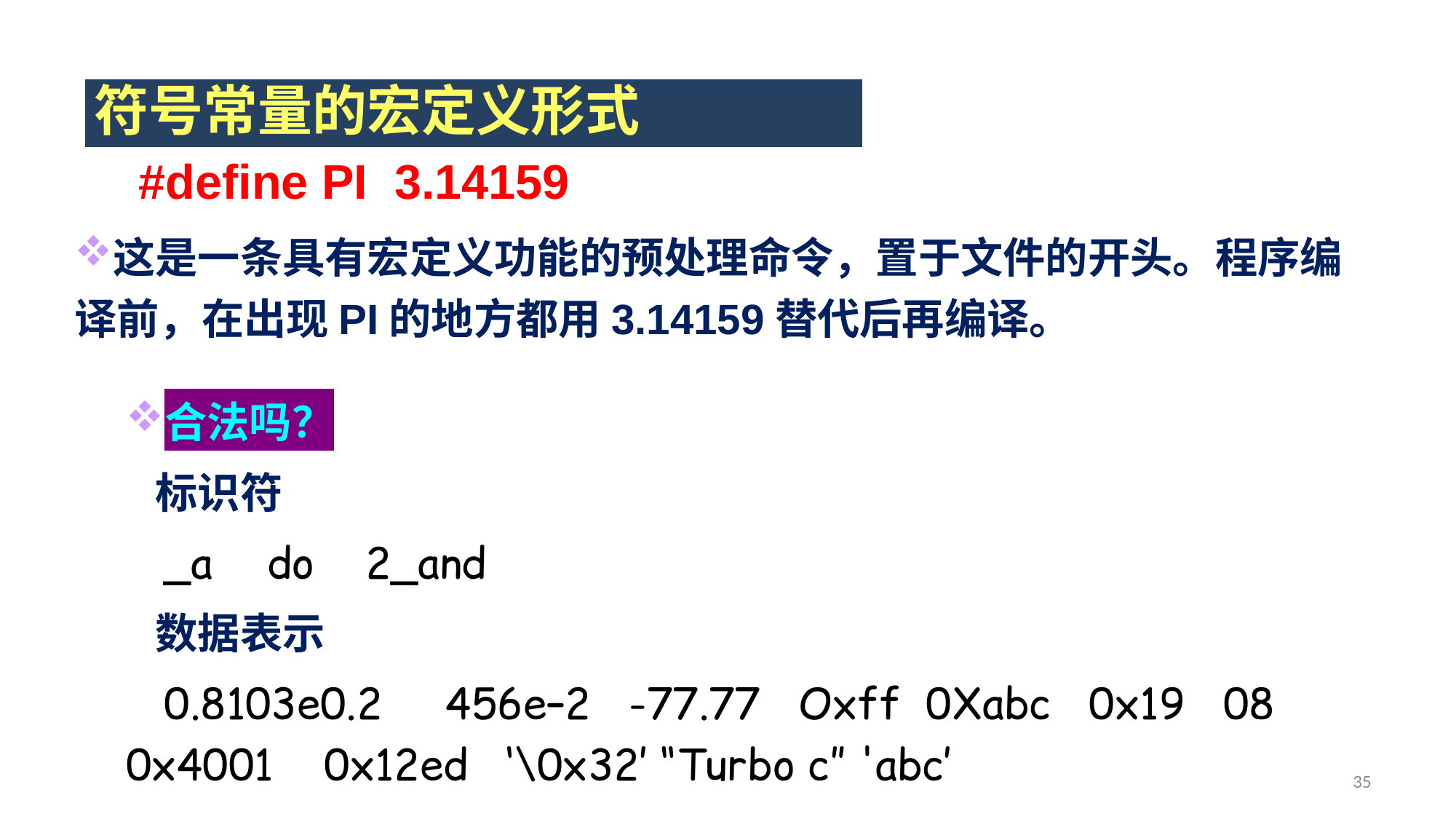

符号常量的宏定义形式
#define PI  3.14159
这是一条具有宏定义功能的预处理命令，置于文件的开头。程序编译前，在出现PI的地方都用3.14159替代后再编译。
合法吗？
  标识符
   _a   do    2_and
  数据表示
   0.8103e0.2     456e–2   -77.77   Oxff  0Xabc   0x19   08  0x4001    0x12ed   ‘\0x32’ “Turbo c” 'abc’
35